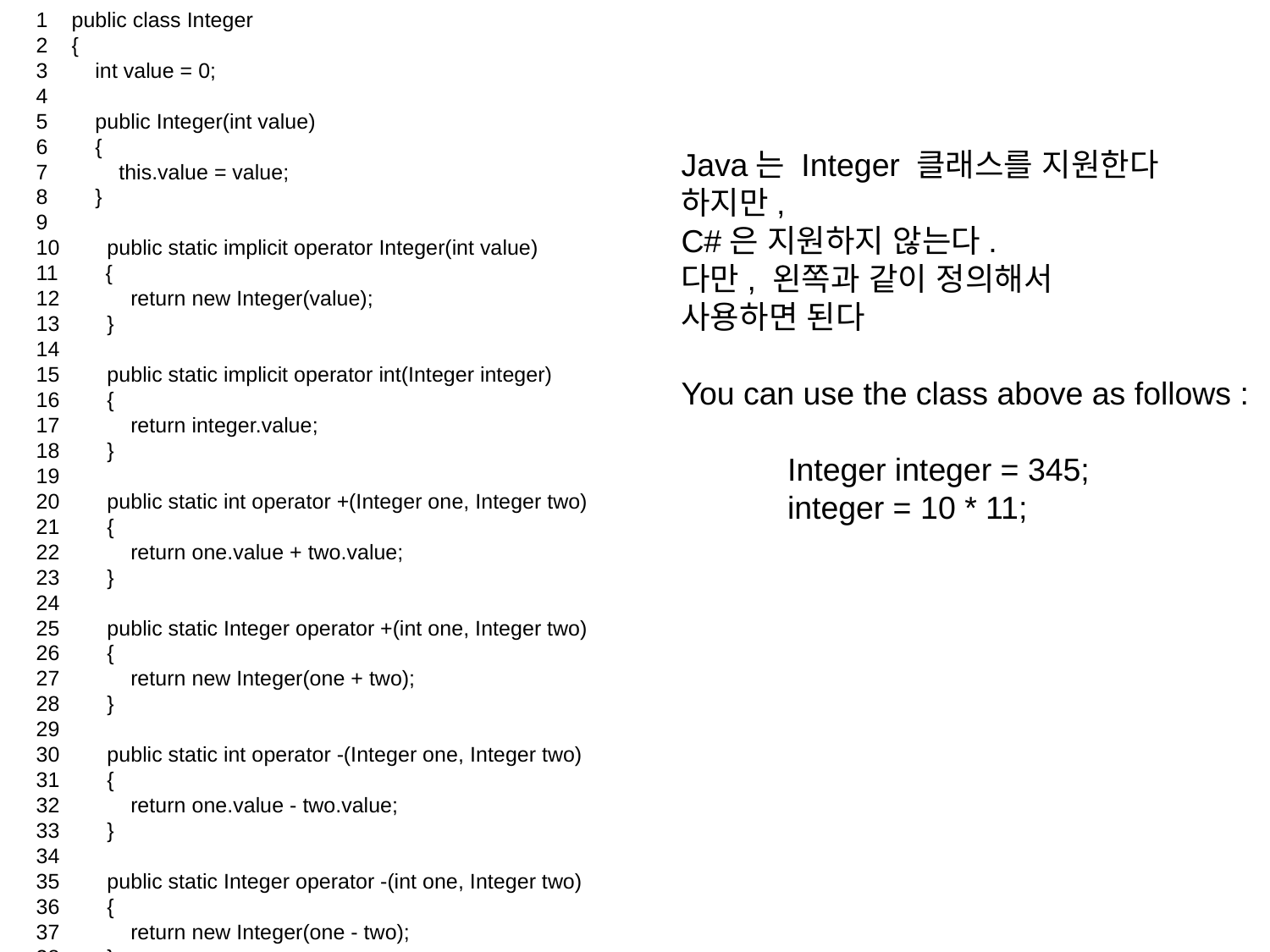

1    public class Integer
2    {
3        int value = 0;
4
5        public Integer(int value)
6        {
7            this.value = value;
8        }
9
10        public static implicit operator Integer(int value)
11        {
12            return new Integer(value);
13        }
14
15        public static implicit operator int(Integer integer)
16        {
17            return integer.value;
18        }
19
20        public static int operator +(Integer one, Integer two)
21        {
22            return one.value + two.value;
23        }
24
25        public static Integer operator +(int one, Integer two)
26        {
27            return new Integer(one + two);
28        }
29
30        public static int operator -(Integer one, Integer two)
31        {
32            return one.value - two.value;
33        }
34
35        public static Integer operator -(int one, Integer two)
36        {
37            return new Integer(one - two);
38        }
39    }

Java는 Integer 클래스를 지원한다
하지만,
C#은 지원하지 않는다.
다만, 왼쪽과 같이 정의해서
사용하면 된다

You can use the class above as follows :
            Integer integer = 345;
            integer = 10 * 11;